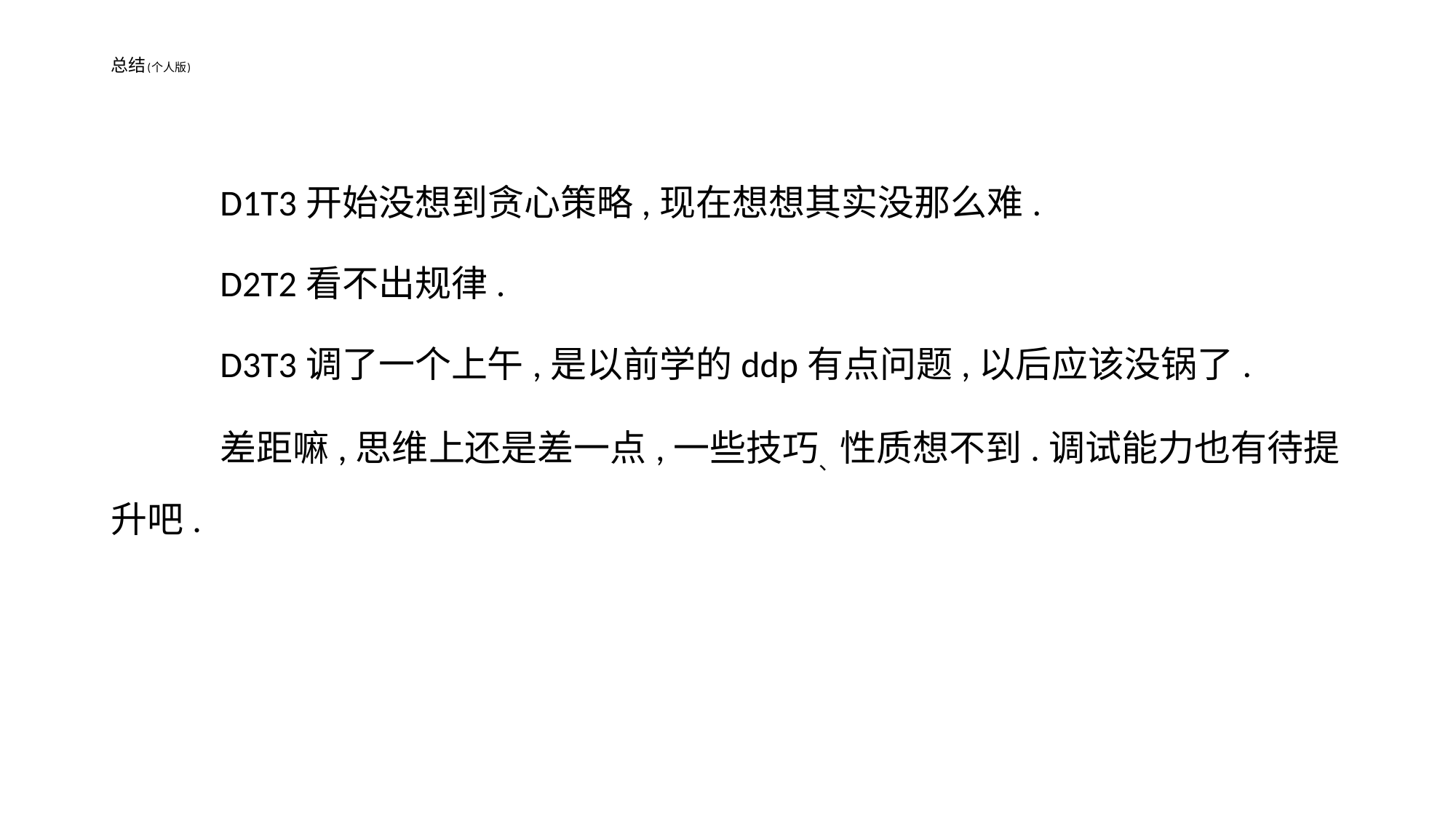

# 总结(个人版)
	D1T3开始没想到贪心策略,现在想想其实没那么难.
	D2T2看不出规律.
	D3T3调了一个上午,是以前学的ddp有点问题,以后应该没锅了.
	差距嘛,思维上还是差一点,一些技巧、性质想不到.调试能力也有待提升吧.